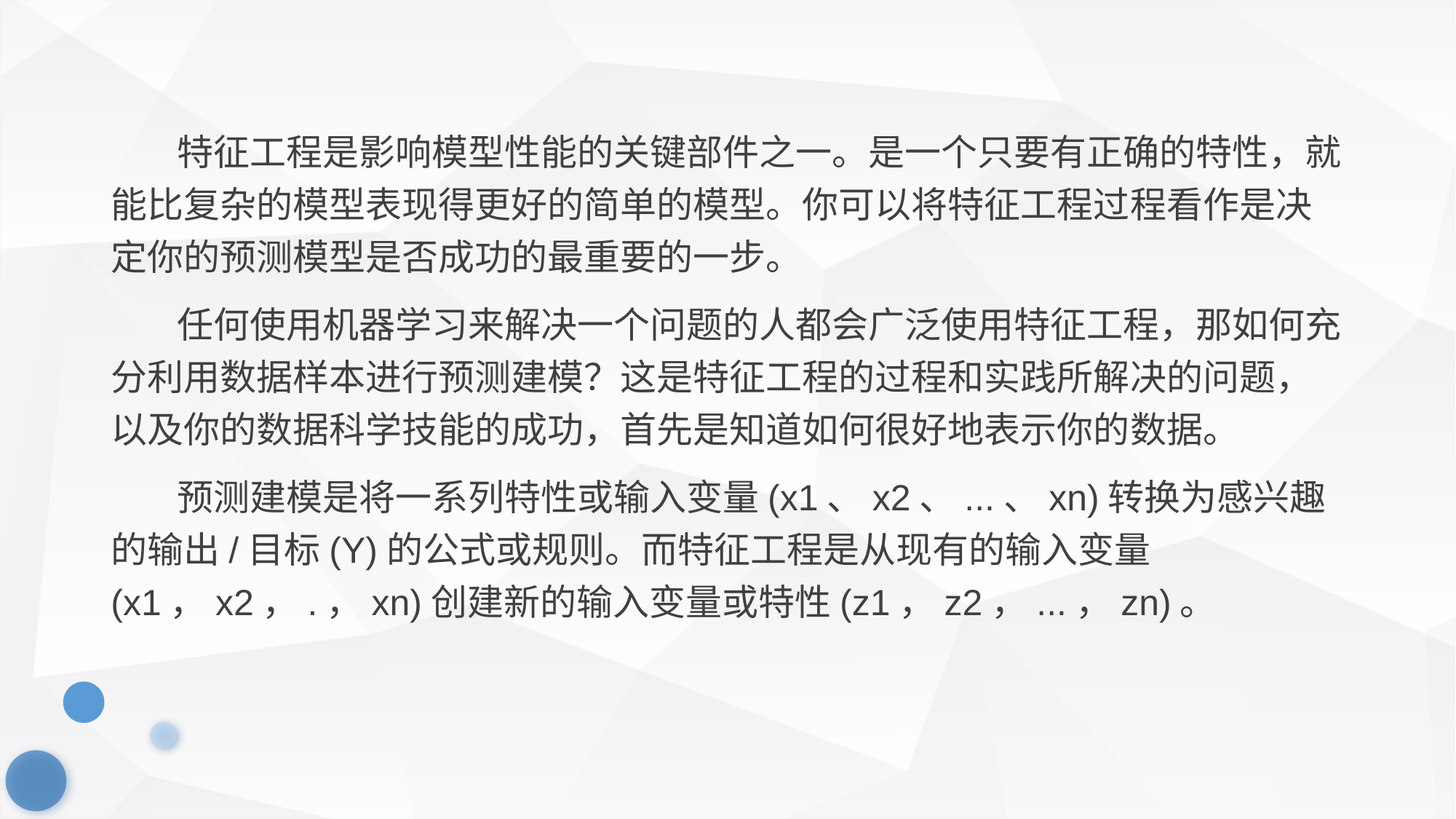

特征工程是影响模型性能的关键部件之一。是一个只要有正确的特性，就能比复杂的模型表现得更好的简单的模型。你可以将特征工程过程看作是决定你的预测模型是否成功的最重要的一步。
       任何使用机器学习来解决一个问题的人都会广泛使用特征工程，那如何充分利用数据样本进行预测建模？这是特征工程的过程和实践所解决的问题，以及你的数据科学技能的成功，首先是知道如何很好地表示你的数据。
       预测建模是将一系列特性或输入变量(x1、x2、...、xn)转换为感兴趣的输出/目标(Y)的公式或规则。而特征工程是从现有的输入变量(x1，x2，.，xn)创建新的输入变量或特性(z1，z2，...，zn)。